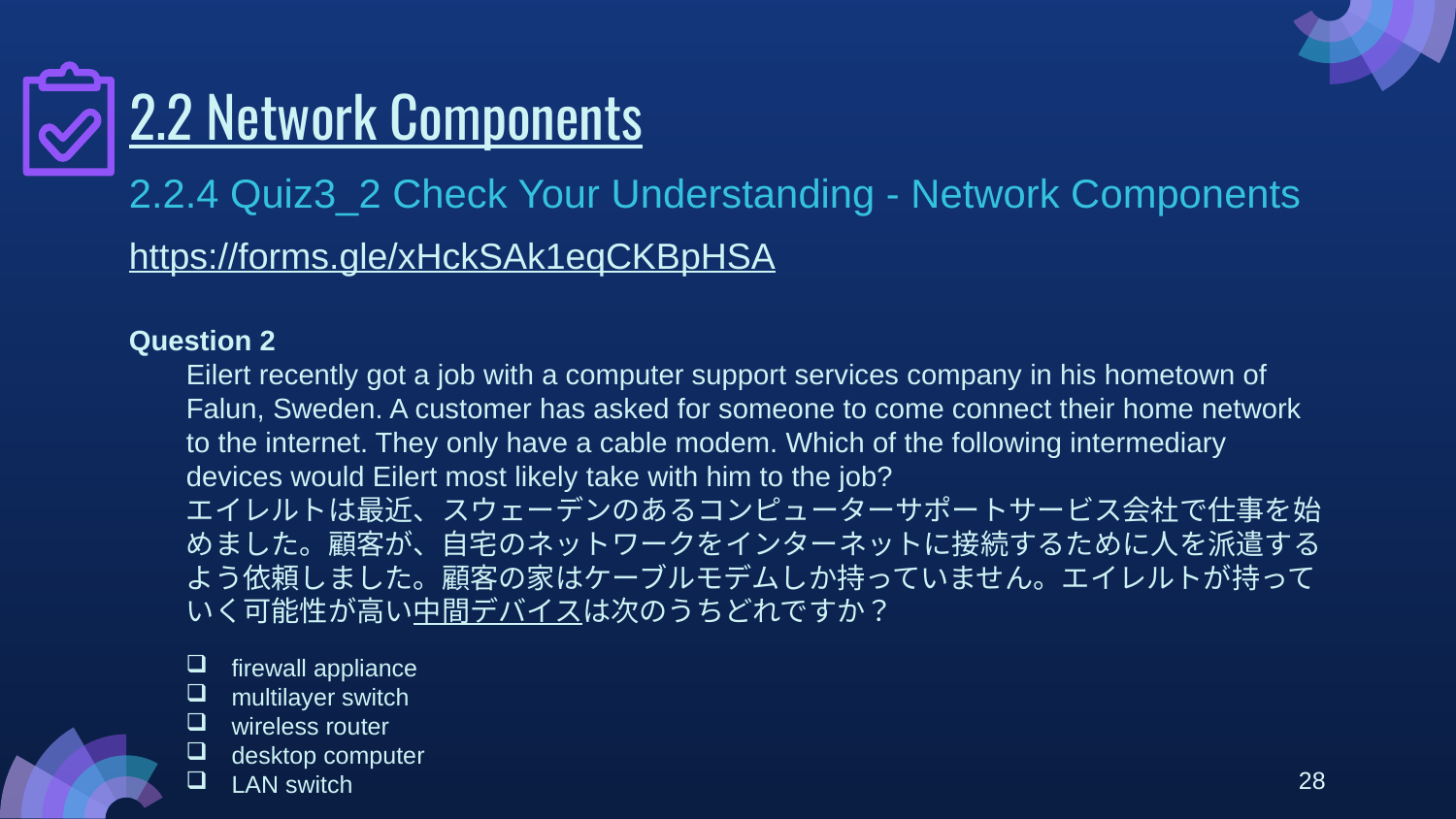

# 2.2 Network Components
2.2.4 Quiz3_2 Check Your Understanding - Network Components
https://forms.gle/xHckSAk1eqCKBpHSA

Question 2
Eilert recently got a job with a computer support services company in his hometown of Falun, Sweden. A customer has asked for someone to come connect their home network to the internet. They only have a cable modem. Which of the following intermediary devices would Eilert most likely take with him to the job?
エイレルトは最近、スウェーデンのあるコンピューターサポートサービス会社で仕事を始めました。顧客が、自宅のネットワークをインターネットに接続するために人を派遣するよう依頼しました。顧客の家はケーブルモデムしか持っていません。エイレルトが持っていく可能性が高い中間デバイスは次のうちどれですか？

firewall appliance
multilayer switch
wireless router
desktop computer
LAN switch
28